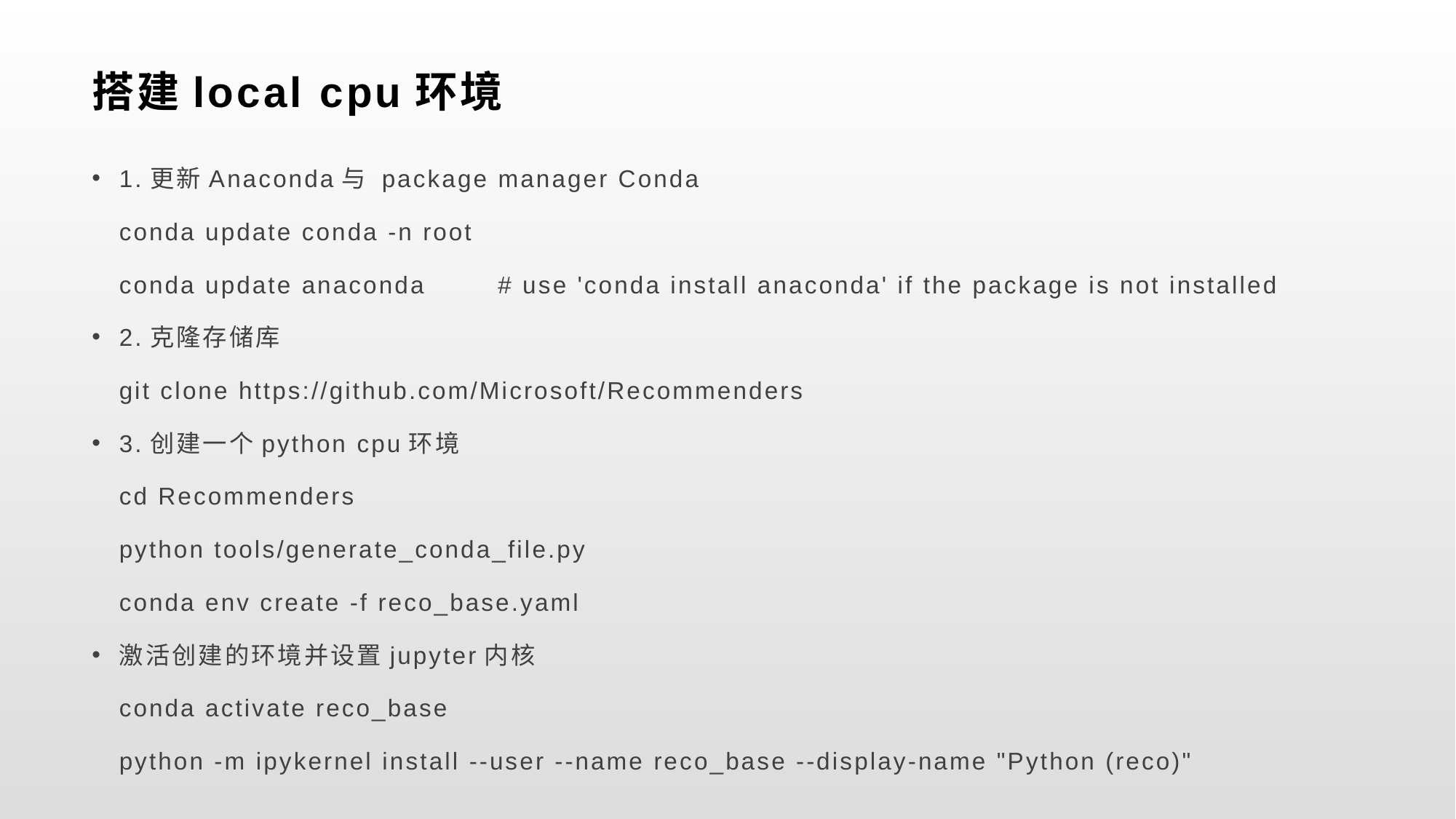

# 搭建local cpu环境
1.更新Anaconda与 package manager Conda
   conda update conda -n root
   conda update anaconda        # use 'conda install anaconda' if the package is not installed
2.克隆存储库
   git clone https://github.com/Microsoft/Recommenders
3.创建一个python cpu环境
   cd Recommenders
   python tools/generate_conda_file.py
   conda env create -f reco_base.yaml
激活创建的环境并设置jupyter内核
   conda activate reco_base
   python -m ipykernel install --user --name reco_base --display-name "Python (reco)"